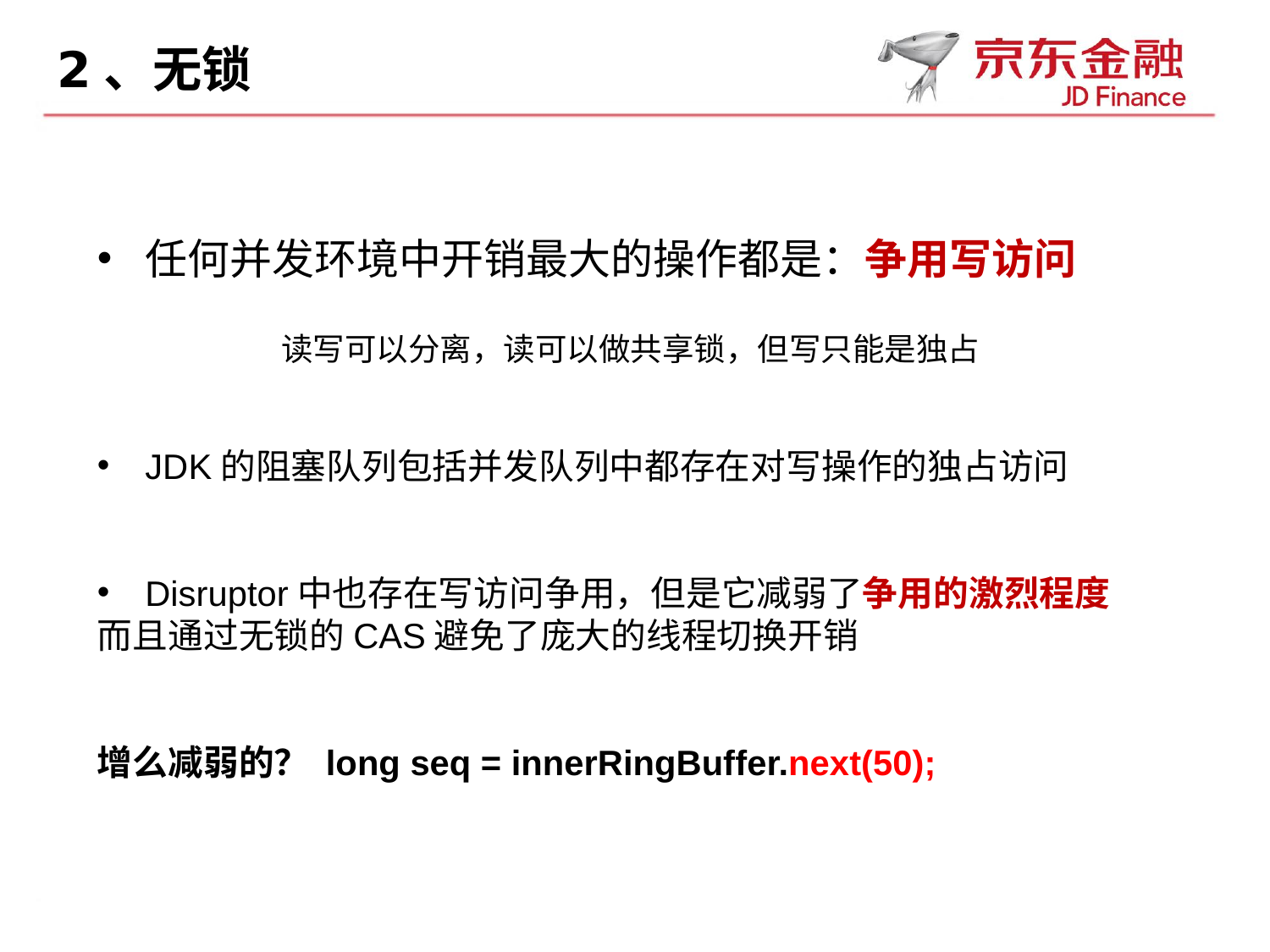

2、无锁
任何并发环境中开销最大的操作都是：争用写访问

                      读写可以分离，读可以做共享锁，但写只能是独占

JDK的阻塞队列包括并发队列中都存在对写操作的独占访问

Disruptor中也存在写访问争用，但是它减弱了争用的激烈程度
而且通过无锁的CAS避免了庞大的线程切换开销

增么减弱的？ long seq = innerRingBuffer.next(50);